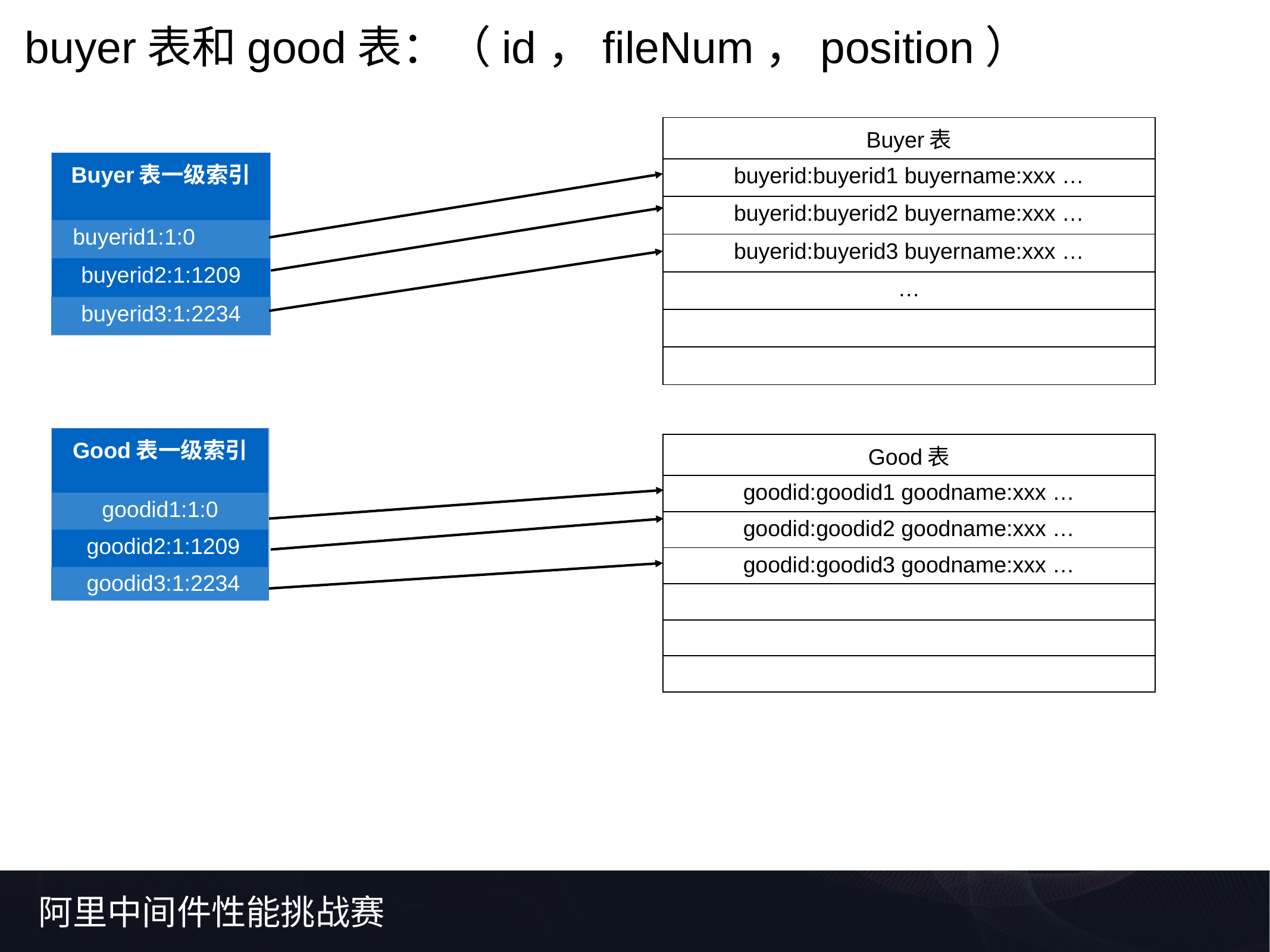

buyer表和good表：（id，fileNum，position）
| Buyer表 |
| --- |
| buyerid:buyerid1 buyername:xxx … |
| buyerid:buyerid2 buyername:xxx … |
| buyerid:buyerid3 buyername:xxx … |
| … |
|  |
|  |
| Buyer表一级索引 |
| --- |
| buyerid1:1:0 |
| buyerid2:1:1209 |
| buyerid3:1:2234 |
| Good表一级索引 |
| --- |
| goodid1:1:0 |
| goodid2:1:1209 |
| goodid3:1:2234 |
| Good表 |
| --- |
| goodid:goodid1 goodname:xxx … |
| goodid:goodid2 goodname:xxx … |
| goodid:goodid3 goodname:xxx … |
|  |
|  |
|  |